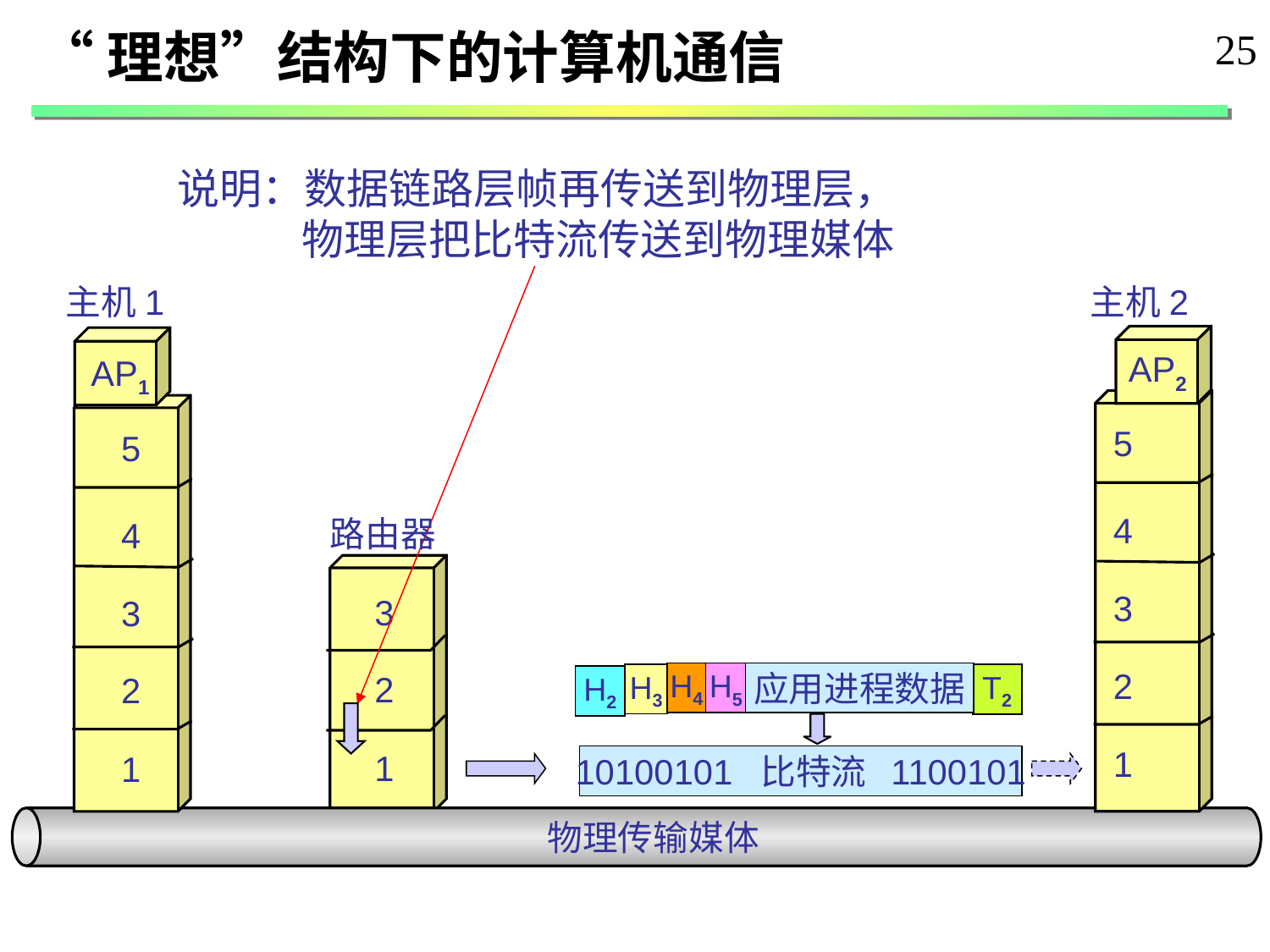

“理想”结构下的计算机通信
 25

说明：数据链路层帧再传送到物理层，
            物理层把比特流传送到物理媒体

主机 1
主机 2

AP2

5

4

3

2

1

AP1

5

路由器
4

3
3

2
2
H4
H5
应用进程数据
H3
T2
H2

1
1
10100101  比特流  1100101

物理传输媒体